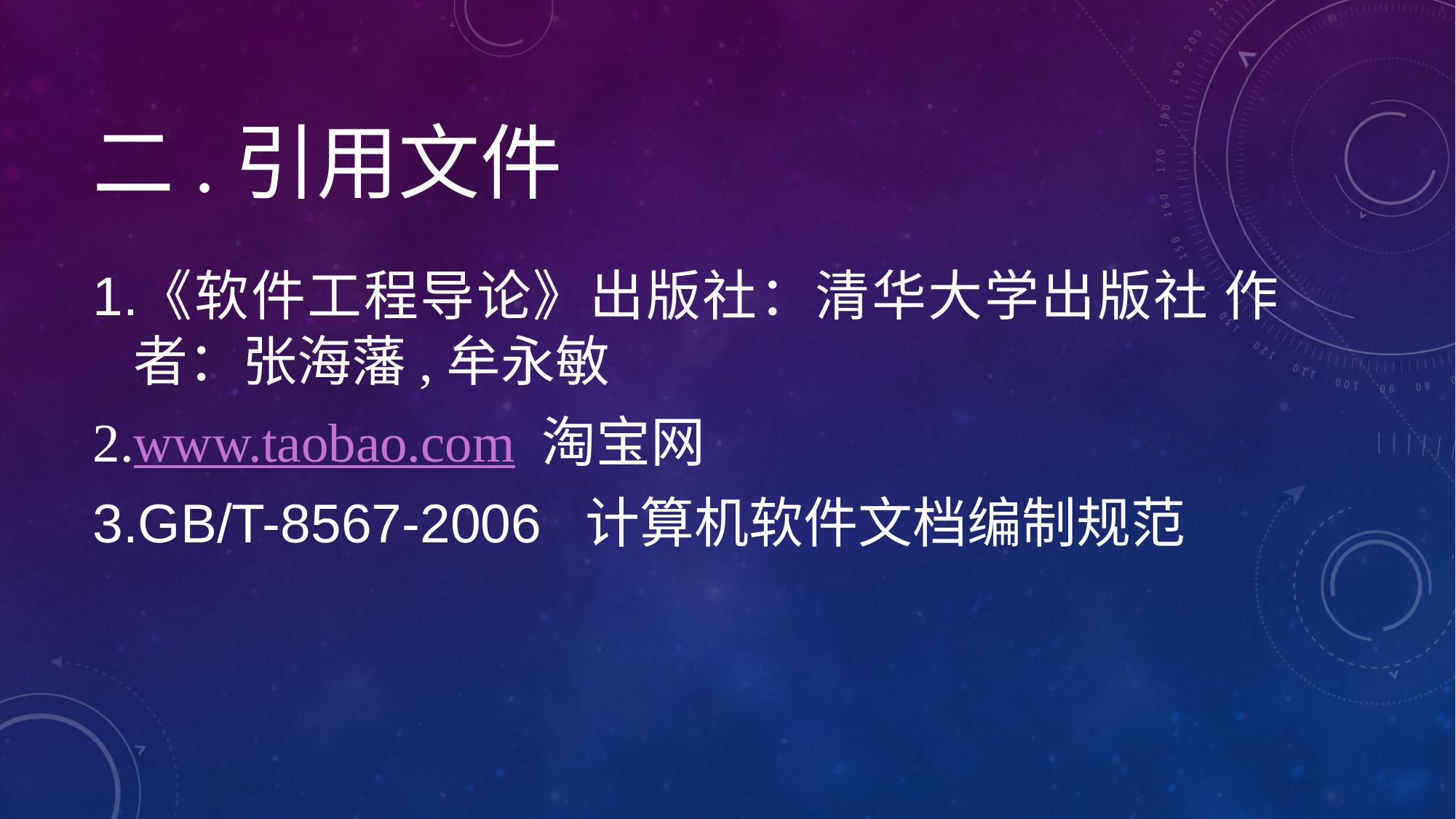

# 二.引用文件
《软件工程导论》出版社：清华大学出版社 作者：张海藩,牟永敏
www.taobao.com 淘宝网
GB/T-8567-2006  计算机软件文档编制规范